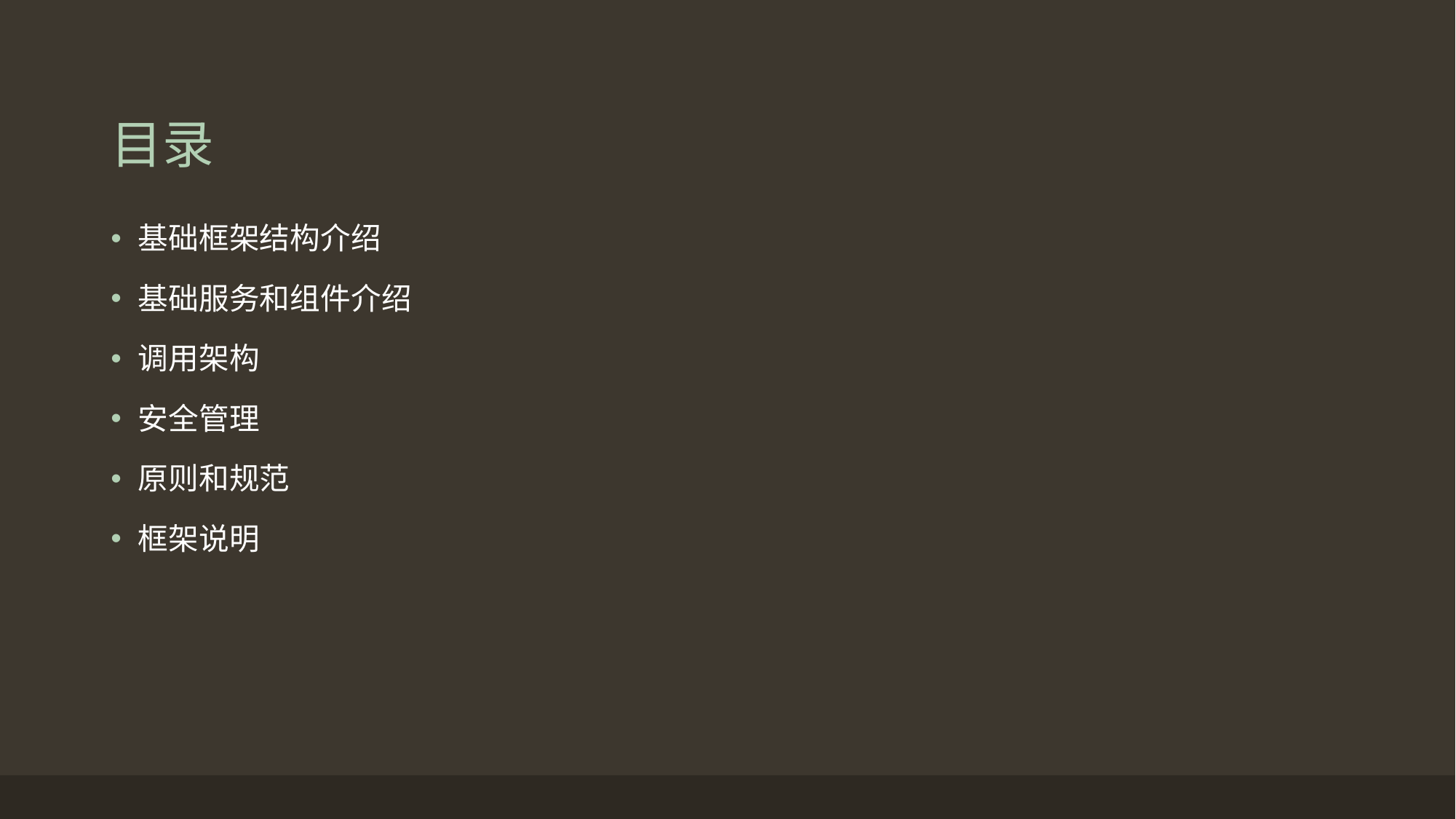

# 目录
基础框架结构介绍
基础服务和组件介绍
调用架构
安全管理
原则和规范
框架说明